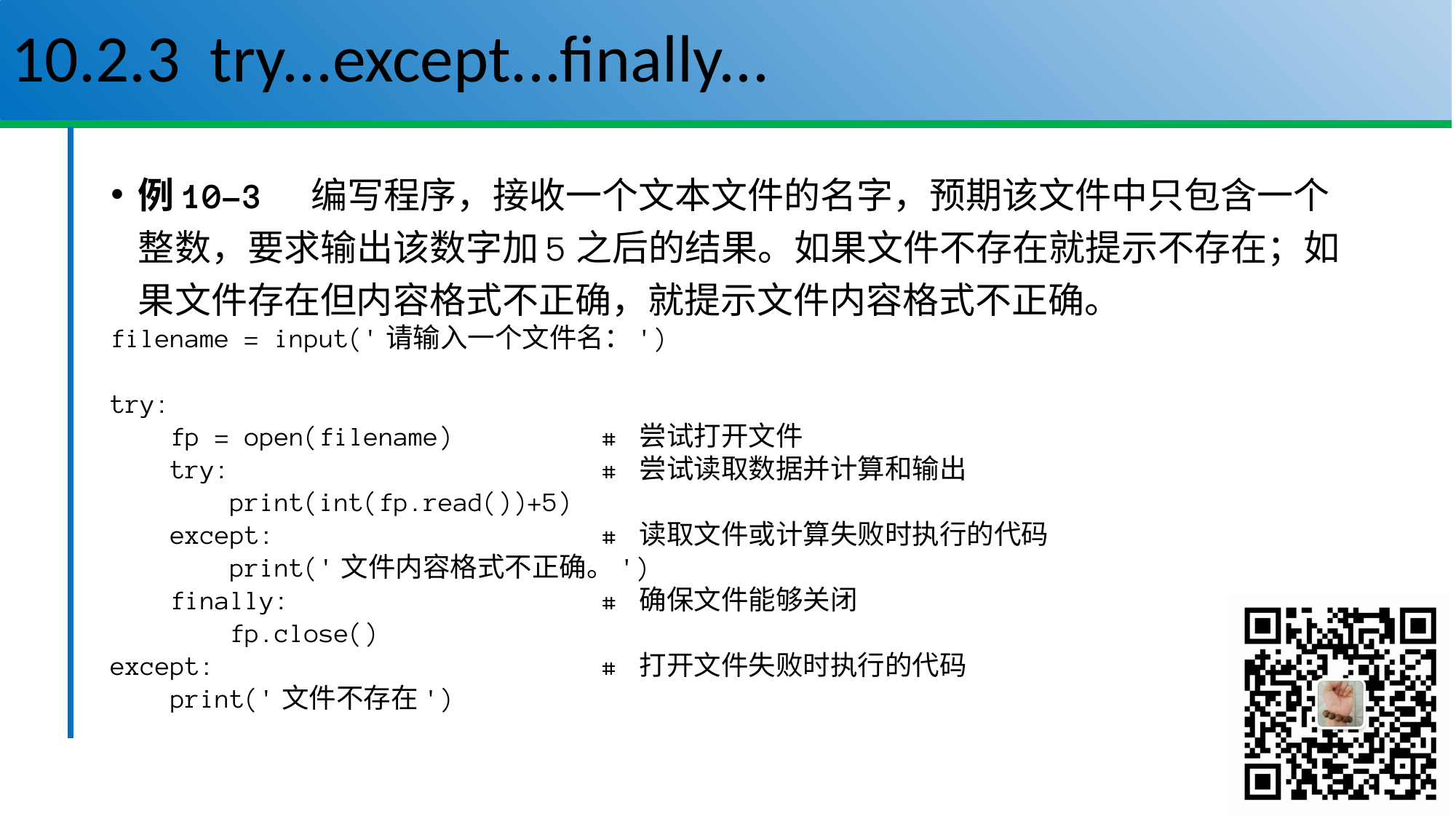

# 10.2.3  try...except...finally...
例10-3  编写程序，接收一个文本文件的名字，预期该文件中只包含一个整数，要求输出该数字加5之后的结果。如果文件不存在就提示不存在；如果文件存在但内容格式不正确，就提示文件内容格式不正确。
filename = input('请输入一个文件名：')

try:
    fp = open(filename)          # 尝试打开文件
    try:                         # 尝试读取数据并计算和输出
        print(int(fp.read())+5)
    except:                      # 读取文件或计算失败时执行的代码
        print('文件内容格式不正确。')
    finally:                     # 确保文件能够关闭
        fp.close()
except:                          # 打开文件失败时执行的代码
    print('文件不存在')